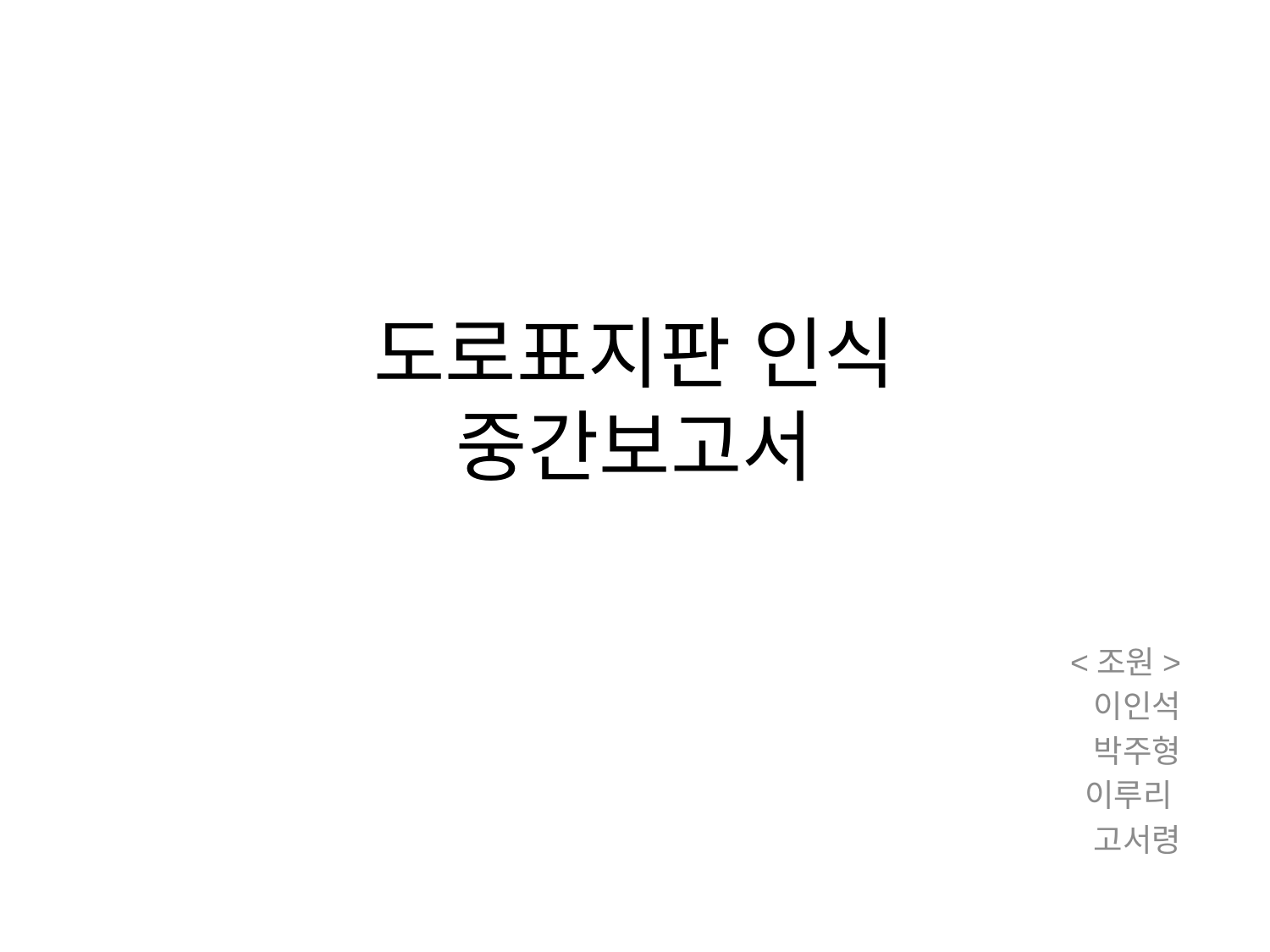

# 도로표지판 인식 중간보고서
<조원>
이인석
박주형
이루리
고서령